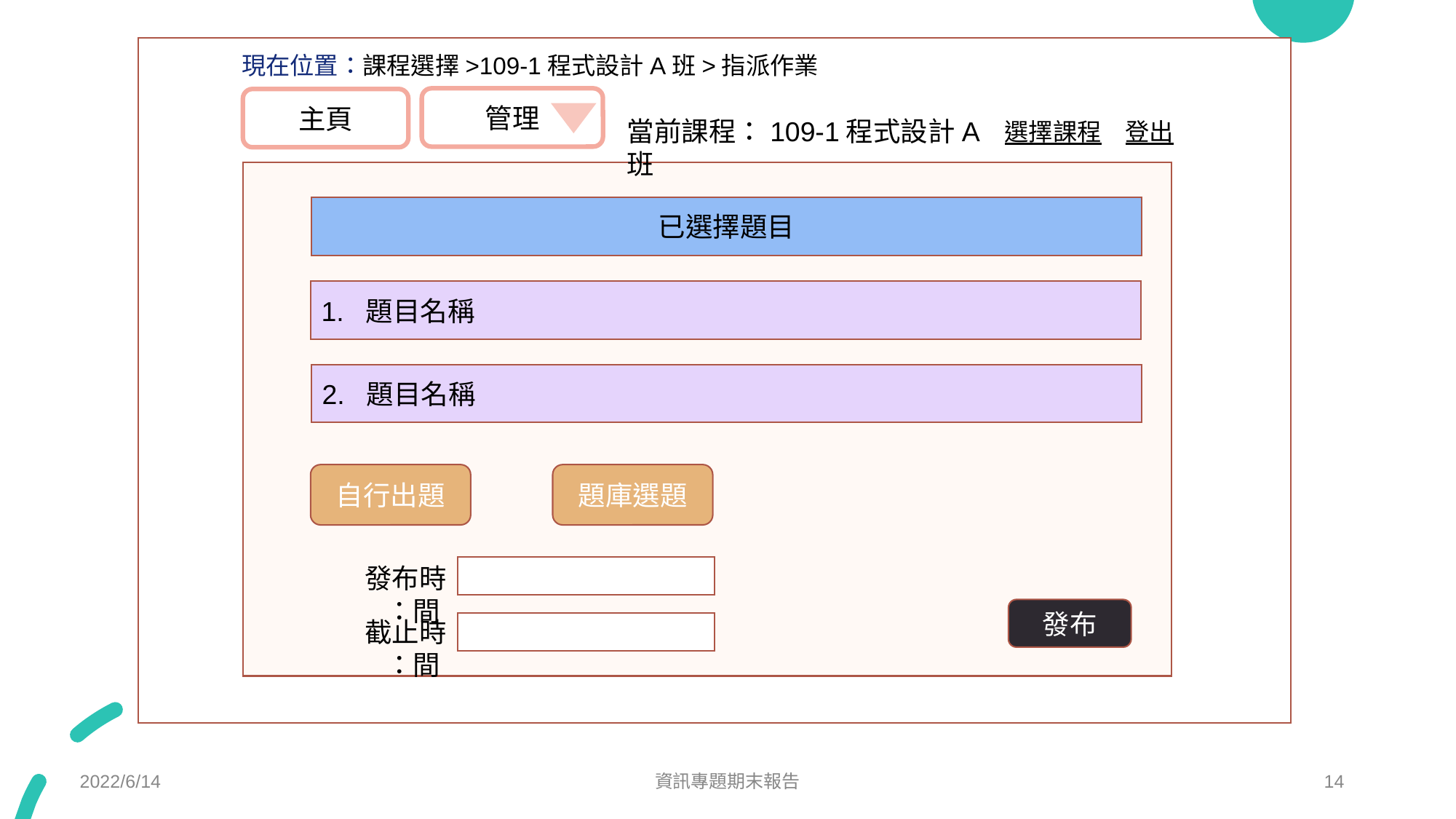

現在位置：課程選擇>109-1程式設計A班>指派作業
管理

主頁
當前課程：109-1程式設計A班

選擇課程
登出
已選擇題目
1.  題目名稱
2.  題目名稱
自行出題
題庫選題
發布時間：

發布
截止時間：

2022/6/14
資訊專題期末報告
14